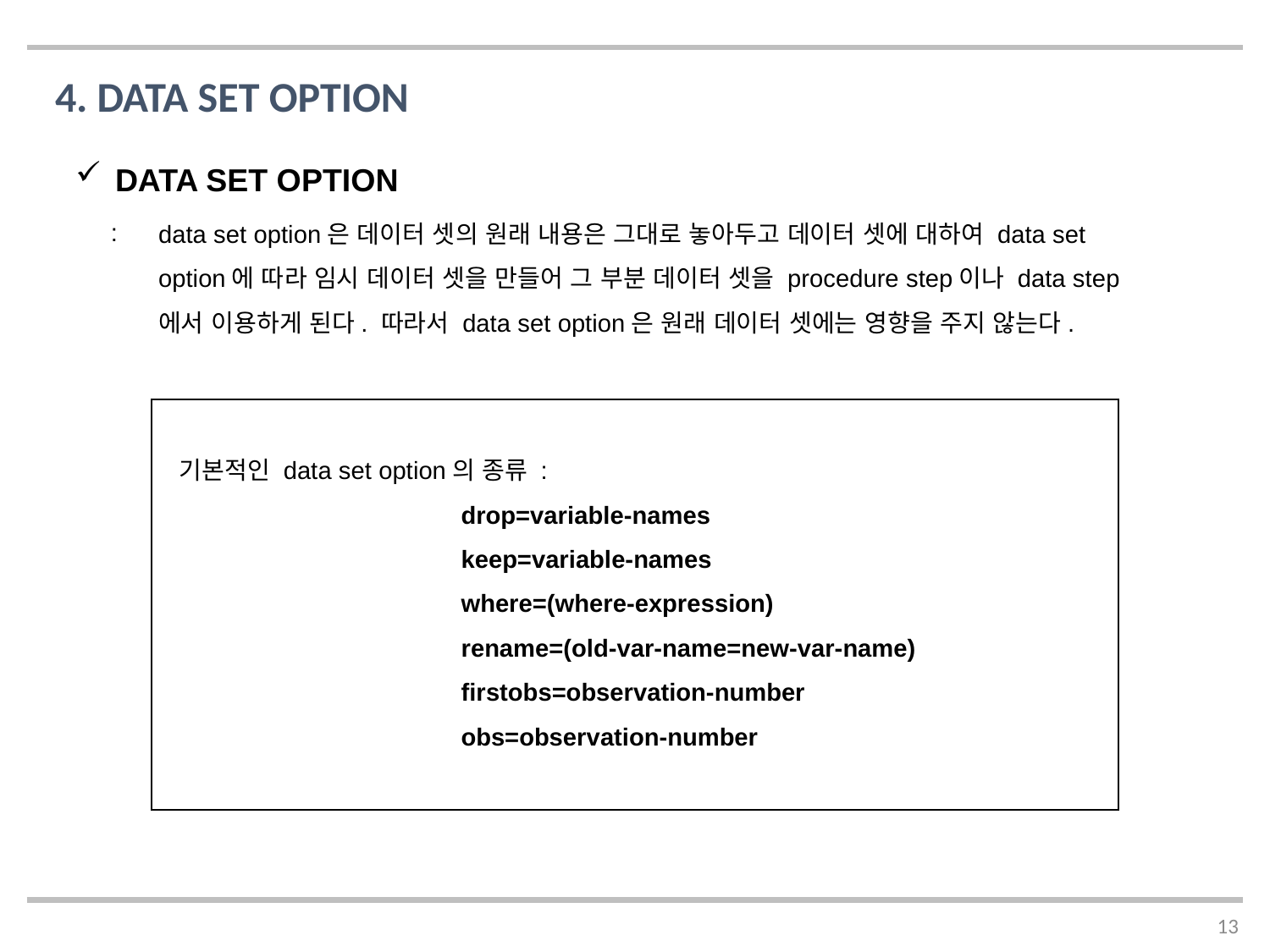

4. DATA SET OPTION
DATA SET OPTION
data set option은 데이터 셋의 원래 내용은 그대로 놓아두고 데이터 셋에 대하여 data set option에 따라 임시 데이터 셋을 만들어 그 부분 데이터 셋을 procedure step이나 data step에서 이용하게 된다. 따라서 data set option은 원래 데이터 셋에는 영향을 주지 않는다.

기본적인 data set option의 종류 :
		    drop=variable-names
		    keep=variable-names
		    where=(where-expression)
		    rename=(old-var-name=new-var-name)
		    firstobs=observation-number
		    obs=observation-number